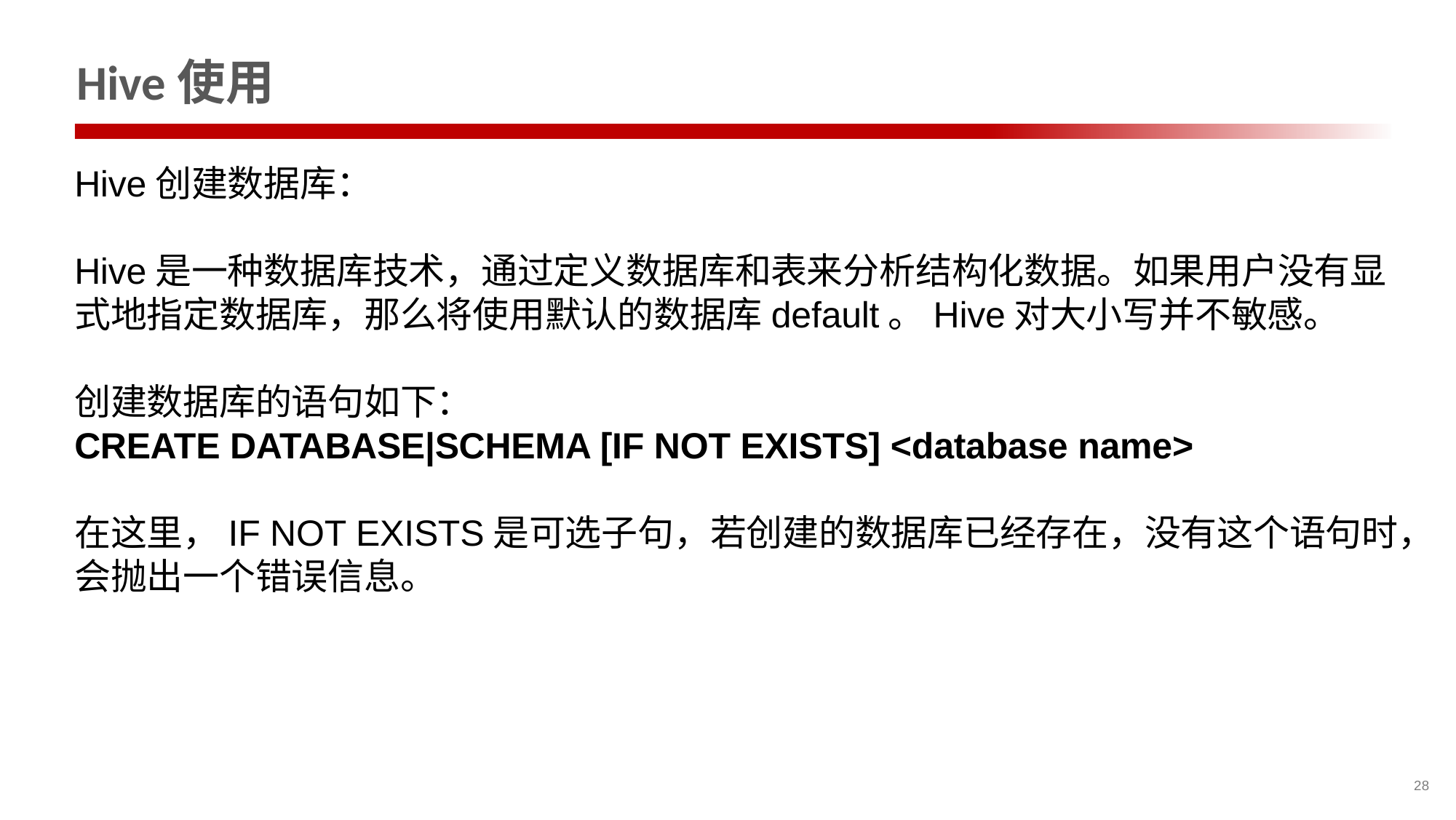

# Hive使用

Hive创建数据库：

Hive是一种数据库技术，通过定义数据库和表来分析结构化数据。如果用户没有显式地指定数据库，那么将使用默认的数据库default。Hive对大小写并不敏感。

创建数据库的语句如下：
CREATE DATABASE|SCHEMA [IF NOT EXISTS] <database name>

在这里，IF NOT EXISTS是可选子句，若创建的数据库已经存在，没有这个语句时，会抛出一个错误信息。
28